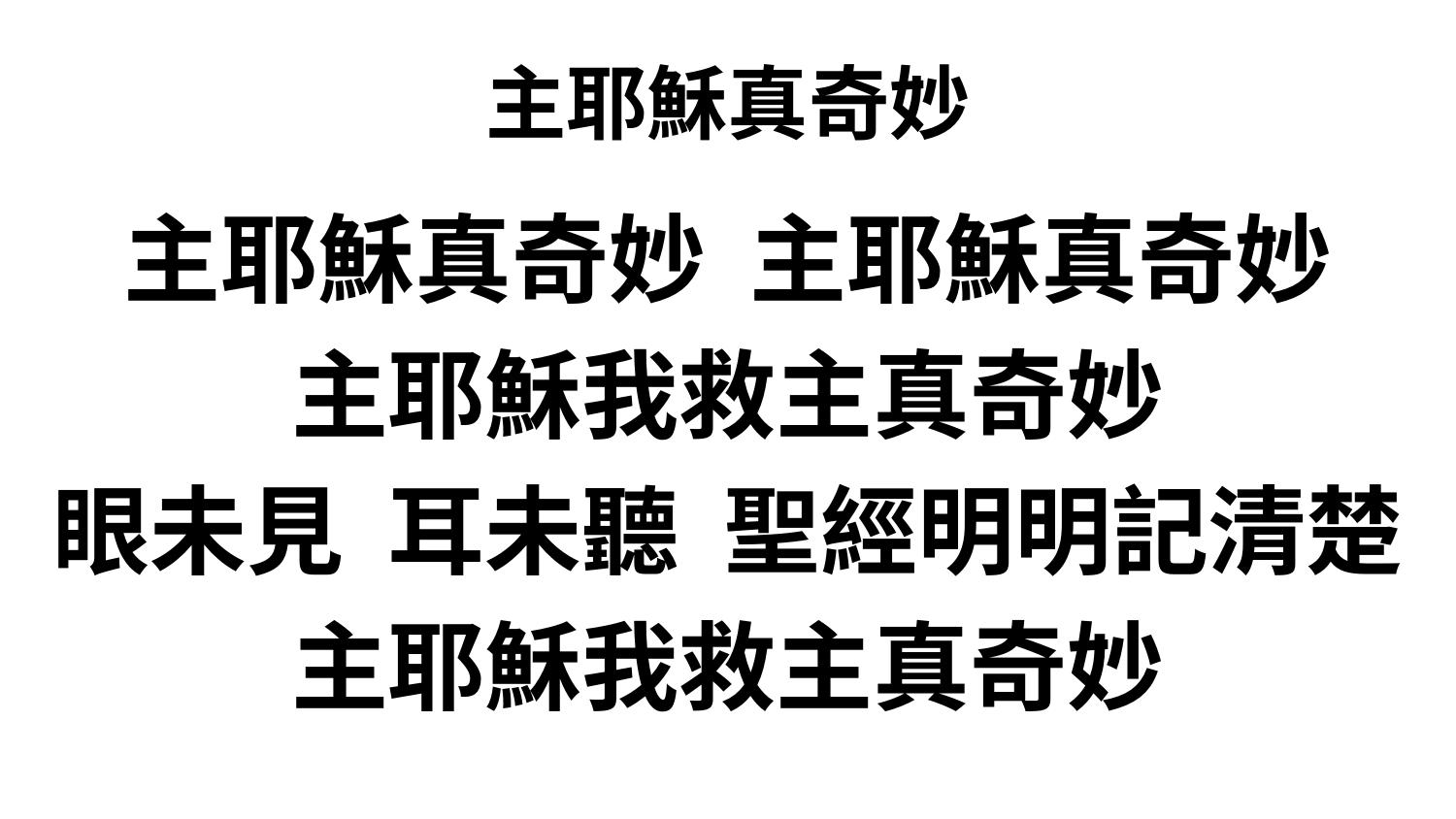

# 主耶穌真奇妙
主耶穌真奇妙  主耶穌真奇妙
主耶穌我救主真奇妙
眼未見  耳未聽  聖經明明記清楚
主耶穌我救主真奇妙